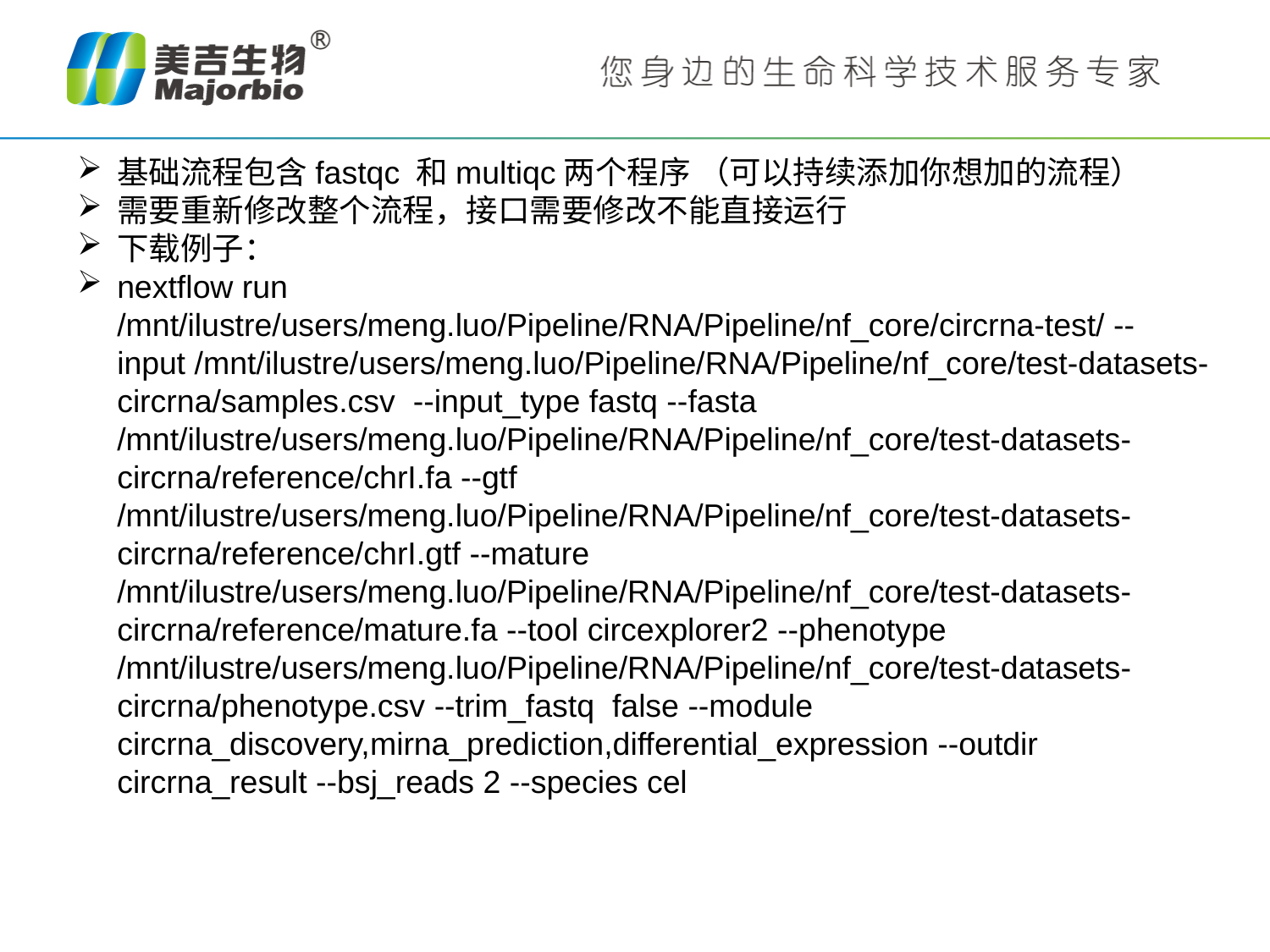

基础流程包含fastqc 和multiqc两个程序 （可以持续添加你想加的流程）
需要重新修改整个流程，接口需要修改不能直接运行
下载例子：
nextflow run /mnt/ilustre/users/meng.luo/Pipeline/RNA/Pipeline/nf_core/circrna-test/ --input /mnt/ilustre/users/meng.luo/Pipeline/RNA/Pipeline/nf_core/test-datasets-circrna/samples.csv  --input_type fastq --fasta /mnt/ilustre/users/meng.luo/Pipeline/RNA/Pipeline/nf_core/test-datasets-circrna/reference/chrI.fa --gtf /mnt/ilustre/users/meng.luo/Pipeline/RNA/Pipeline/nf_core/test-datasets-circrna/reference/chrI.gtf --mature /mnt/ilustre/users/meng.luo/Pipeline/RNA/Pipeline/nf_core/test-datasets-circrna/reference/mature.fa --tool circexplorer2 --phenotype /mnt/ilustre/users/meng.luo/Pipeline/RNA/Pipeline/nf_core/test-datasets-circrna/phenotype.csv --trim_fastq  false --module circrna_discovery,mirna_prediction,differential_expression --outdir circrna_result --bsj_reads 2 --species cel